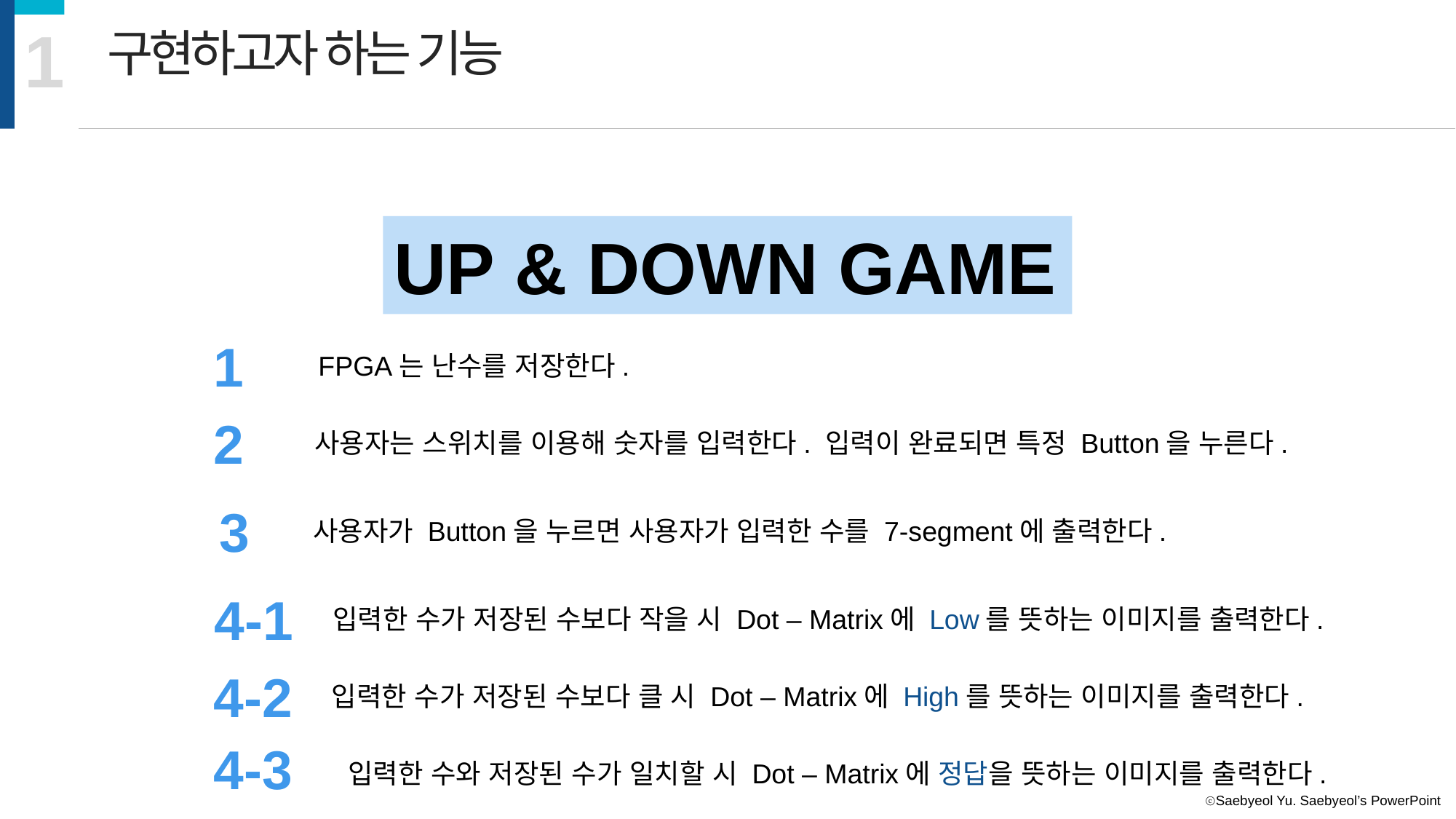

1
구현하고자 하는 기능
UP & DOWN GAME
1
FPGA는 난수를 저장한다.
2
사용자는 스위치를 이용해 숫자를 입력한다. 입력이 완료되면 특정 Button을 누른다.
3
사용자가 Button을 누르면 사용자가 입력한 수를 7-segment에 출력한다.
4-1
입력한 수가 저장된 수보다 작을 시 Dot – Matrix에 Low를 뜻하는 이미지를 출력한다.
4-2
입력한 수가 저장된 수보다 클 시 Dot – Matrix에 High를 뜻하는 이미지를 출력한다.
4-3
입력한 수와 저장된 수가 일치할 시 Dot – Matrix에 정답을 뜻하는 이미지를 출력한다.